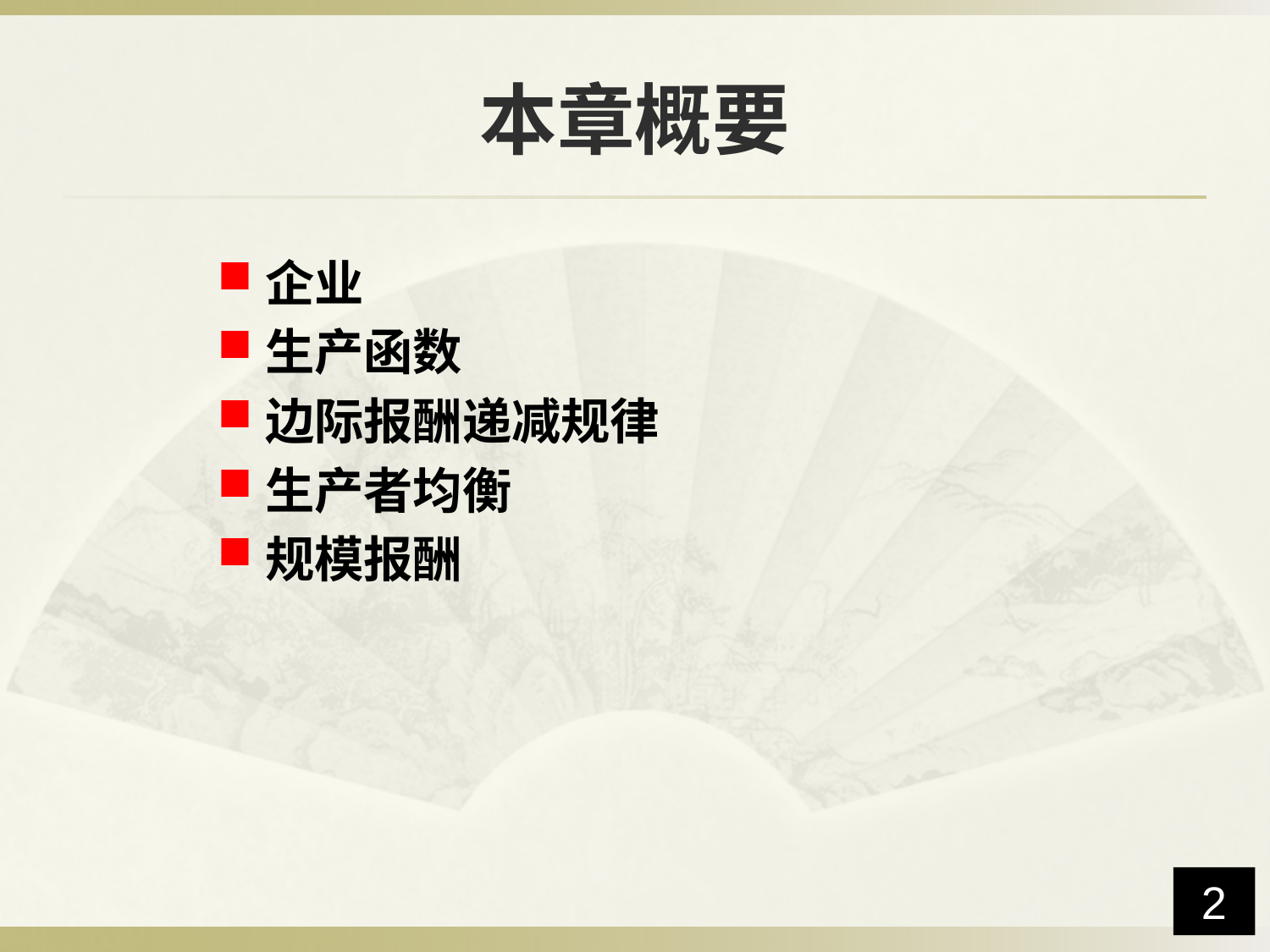

# 本章概要
企业
生产函数
边际报酬递减规律
生产者均衡
规模报酬
2